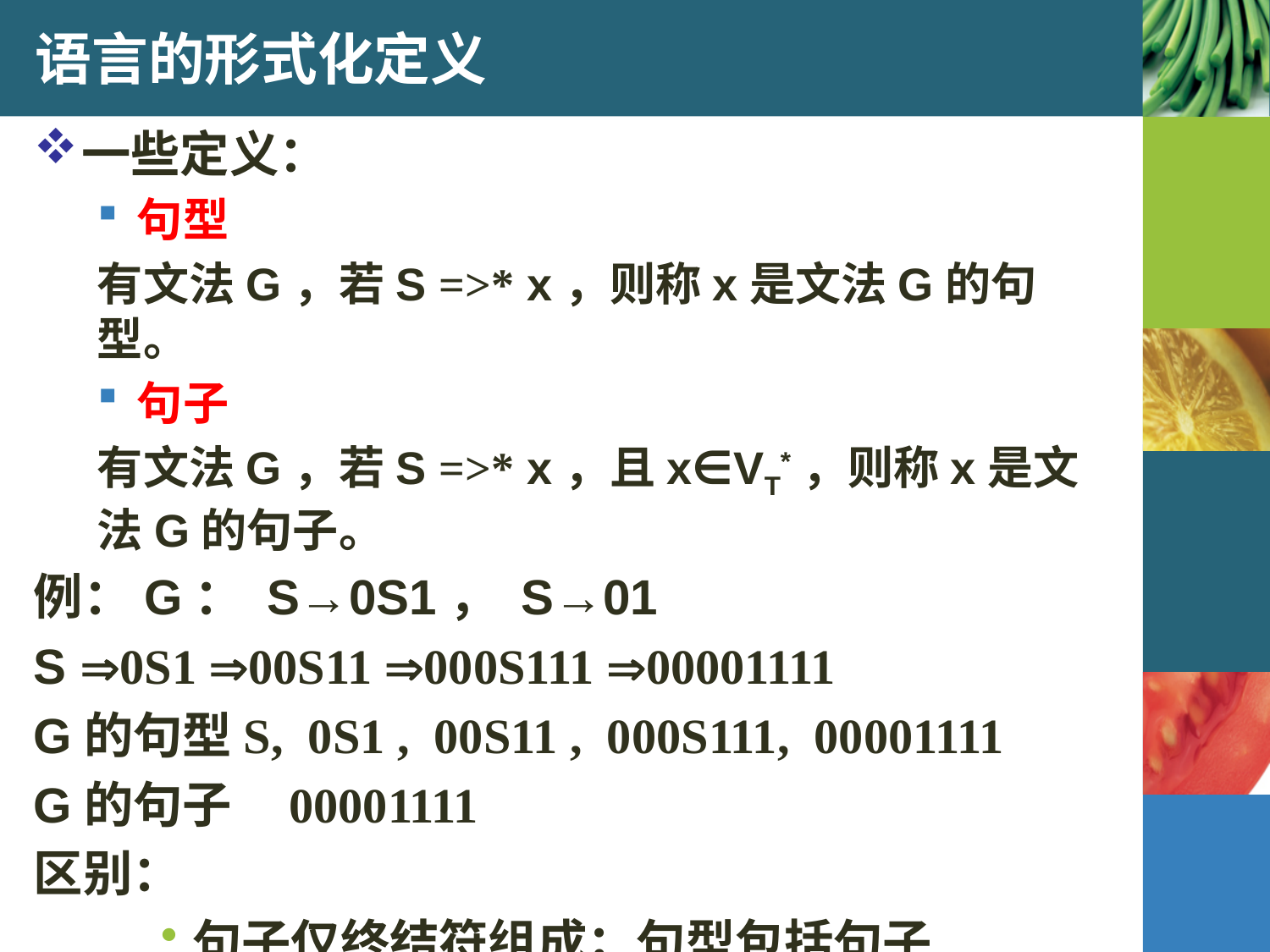

# 语言的形式化定义
一些定义：
句型
有文法G，若S =>* x，则称x是文法G的句型。
句子
有文法G，若S =>* x，且x∈VT*，则称x是文法G的句子。
例：G： S→0S1， S→01
S ⇒0S1 ⇒00S11 ⇒000S111 ⇒00001111
G的句型S,  0S1 ,  00S11 ,  000S111,  00001111
G的句子    00001111
区别：
句子仅终结符组成；句型包括句子